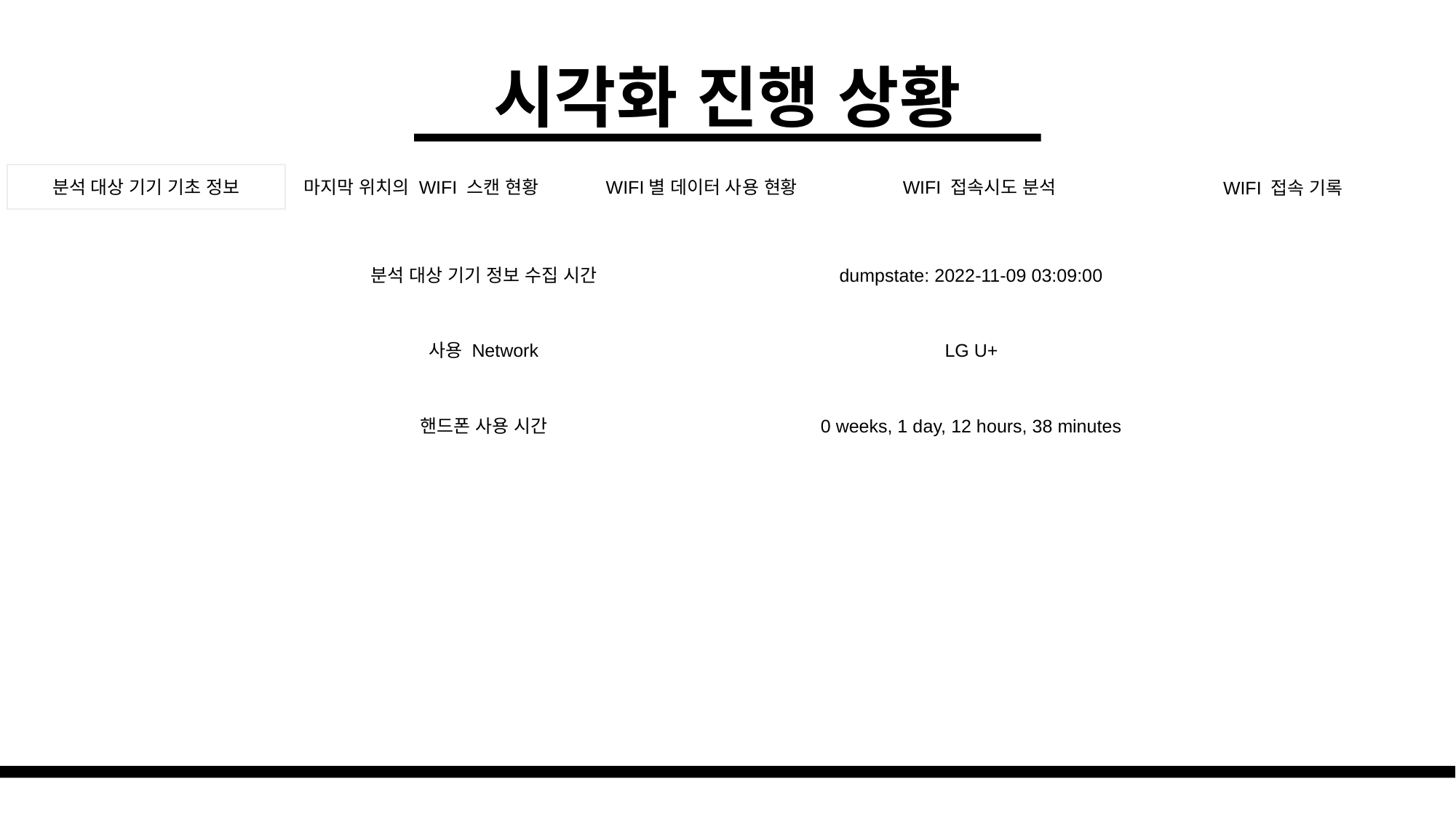

시각화 진행 상황

분석 대상 기기 기초 정보
마지막 위치의 WIFI 스캔 현황
WIFI별 데이터 사용 현황
WIFI 접속시도 분석
WIFI 접속 기록
분석 대상 기기 정보 수집 시간
dumpstate: 2022-11-09 03:09:00
사용 Network
LG U+
핸드폰 사용 시간
0 weeks, 1 day, 12 hours, 38 minutes